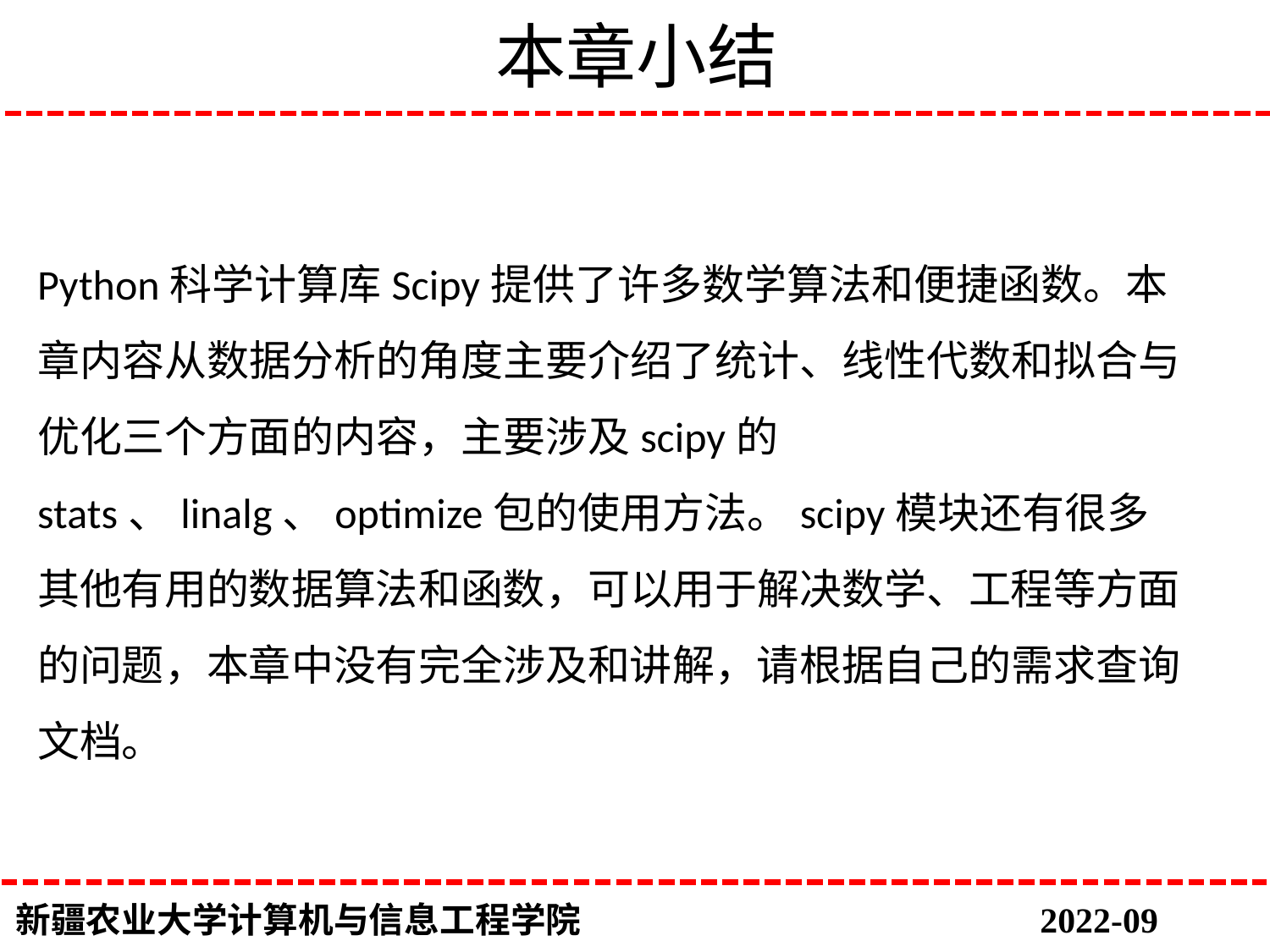

# 本章小结
Python科学计算库Scipy提供了许多数学算法和便捷函数。本章内容从数据分析的角度主要介绍了统计、线性代数和拟合与优化三个方面的内容，主要涉及scipy的stats、linalg、optimize包的使用方法。scipy模块还有很多其他有用的数据算法和函数，可以用于解决数学、工程等方面的问题，本章中没有完全涉及和讲解，请根据自己的需求查询文档。